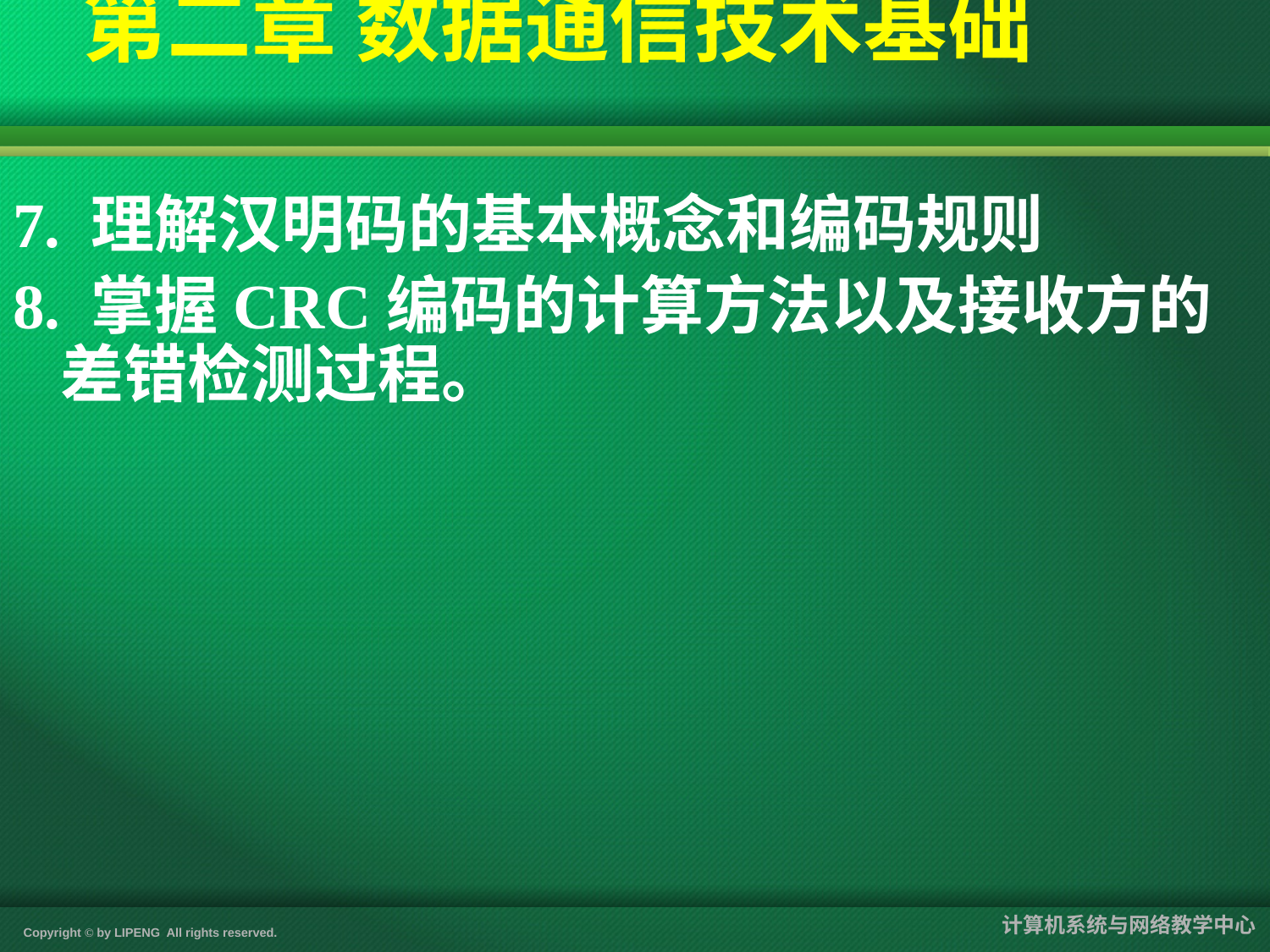

# 第二章 数据通信技术基础
7. 理解汉明码的基本概念和编码规则
8. 掌握CRC编码的计算方法以及接收方的差错检测过程。